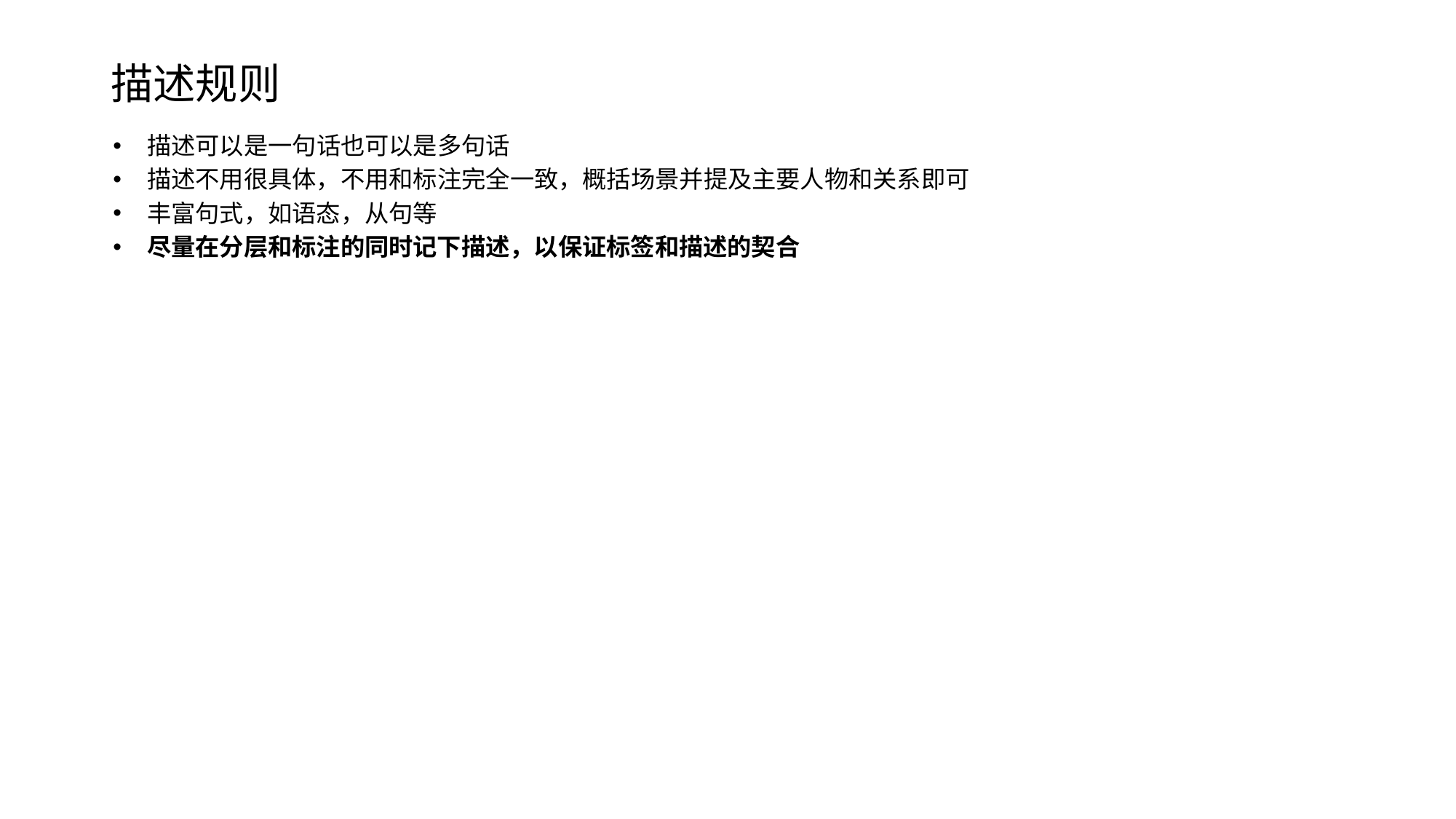

描述规则
描述可以是一句话也可以是多句话
描述不用很具体，不用和标注完全一致，概括场景并提及主要人物和关系即可
丰富句式，如语态，从句等
尽量在分层和标注的同时记下描述，以保证标签和描述的契合